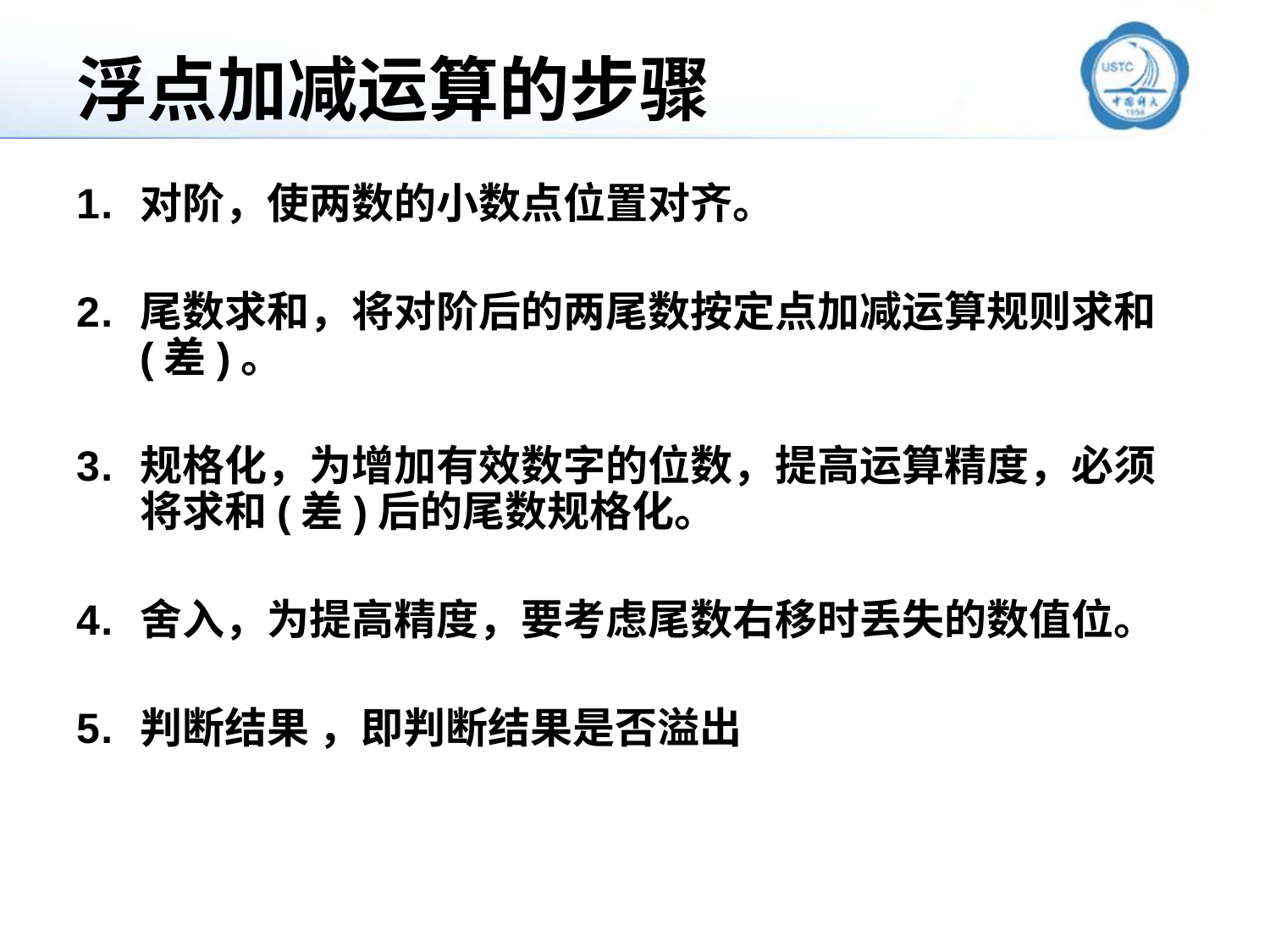

# 浮点加减运算的步骤
对阶，使两数的小数点位置对齐。

尾数求和，将对阶后的两尾数按定点加减运算规则求和(差)。

规格化，为增加有效数字的位数，提高运算精度，必须将求和(差)后的尾数规格化。

舍入，为提高精度，要考虑尾数右移时丢失的数值位。

判断结果 ，即判断结果是否溢出